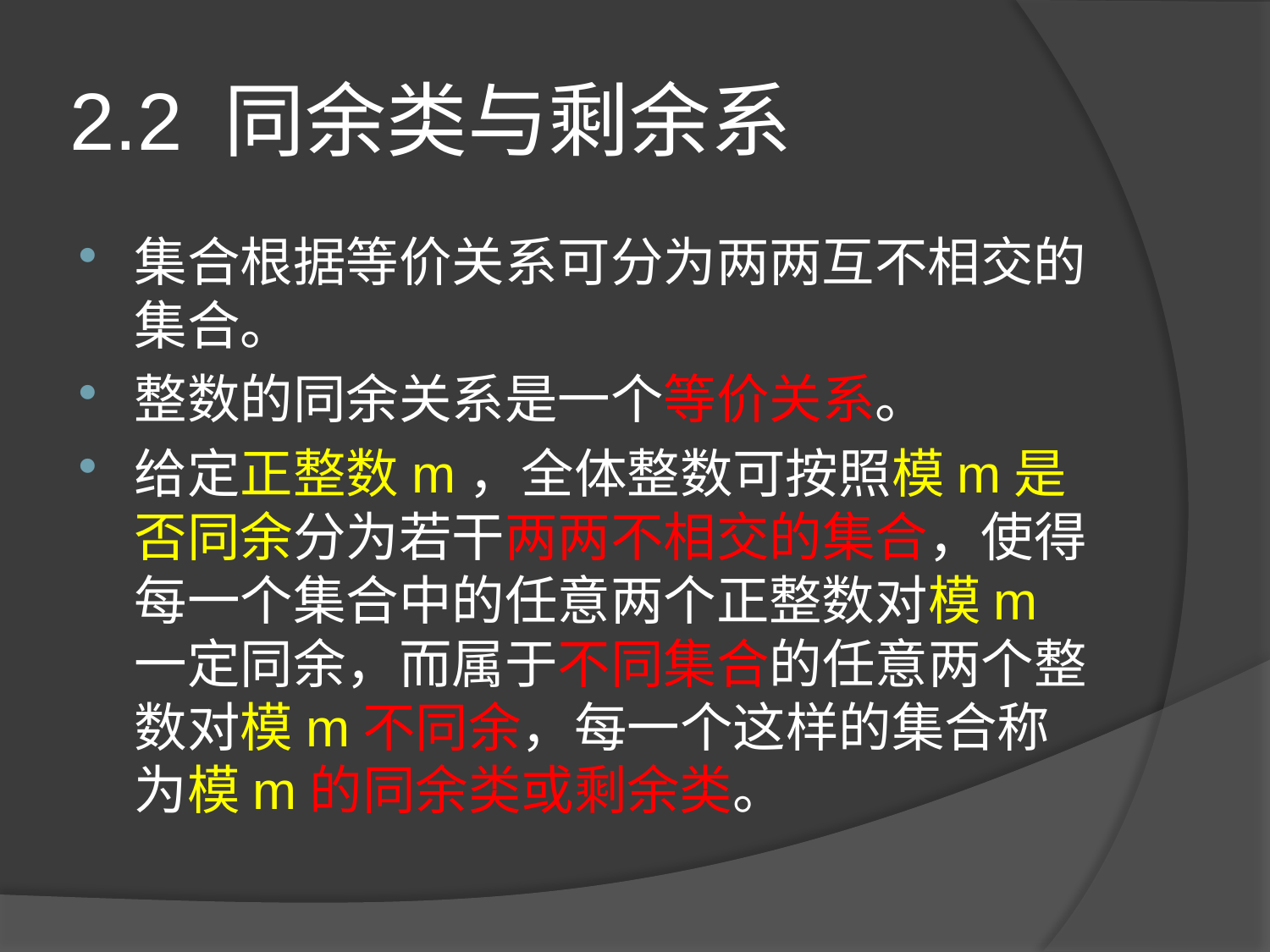

# 2.2 同余类与剩余系
集合根据等价关系可分为两两互不相交的集合。
整数的同余关系是一个等价关系。
给定正整数m，全体整数可按照模m是否同余分为若干两两不相交的集合，使得每一个集合中的任意两个正整数对模m一定同余，而属于不同集合的任意两个整数对模m不同余，每一个这样的集合称为模m的同余类或剩余类。